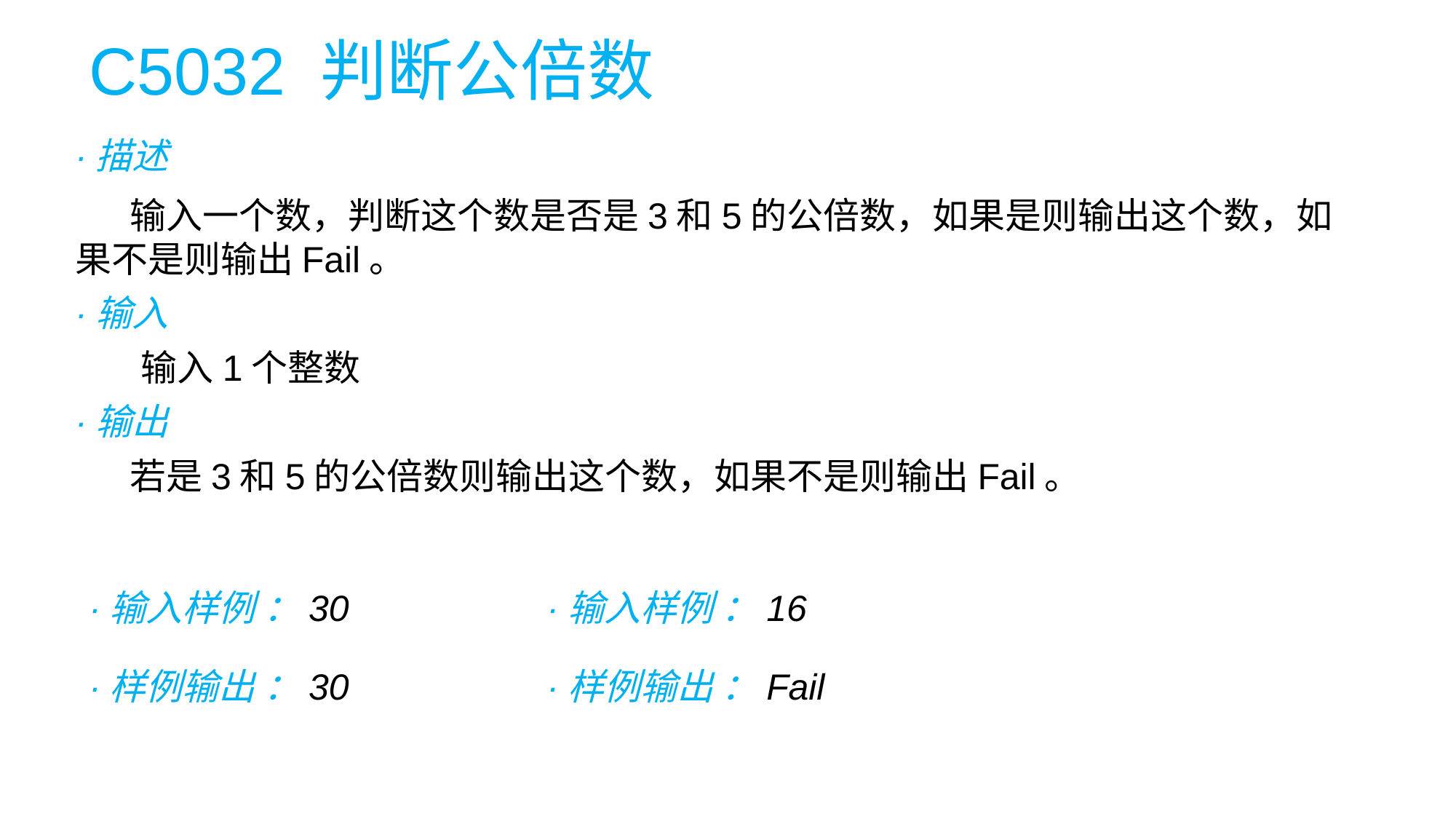

# C5032 判断公倍数
·描述
输入一个数，判断这个数是否是3和5的公倍数，如果是则输出这个数，如果不是则输出Fail。
·输入
       输入1个整数
·输出
若是3和5的公倍数则输出这个数，如果不是则输出Fail。
·输入样例 ：30
·输入样例 ：16
·样例输出 ：30
·样例输出 ：Fail